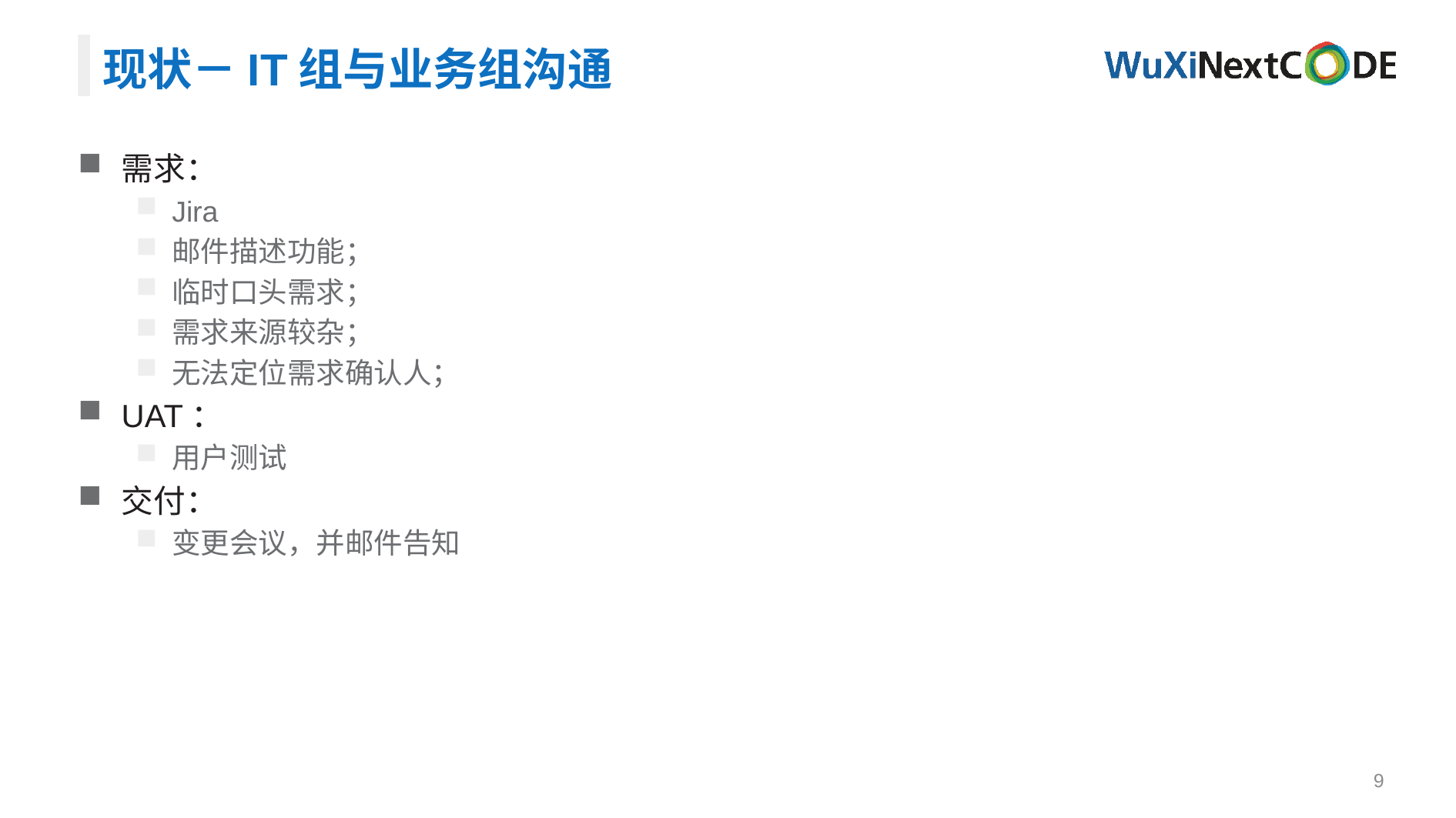

现状－IT组与业务组沟通
需求：
Jira
邮件描述功能；
临时口头需求；
需求来源较杂；
无法定位需求确认人；
UAT：
用户测试
交付：
变更会议，并邮件告知

9